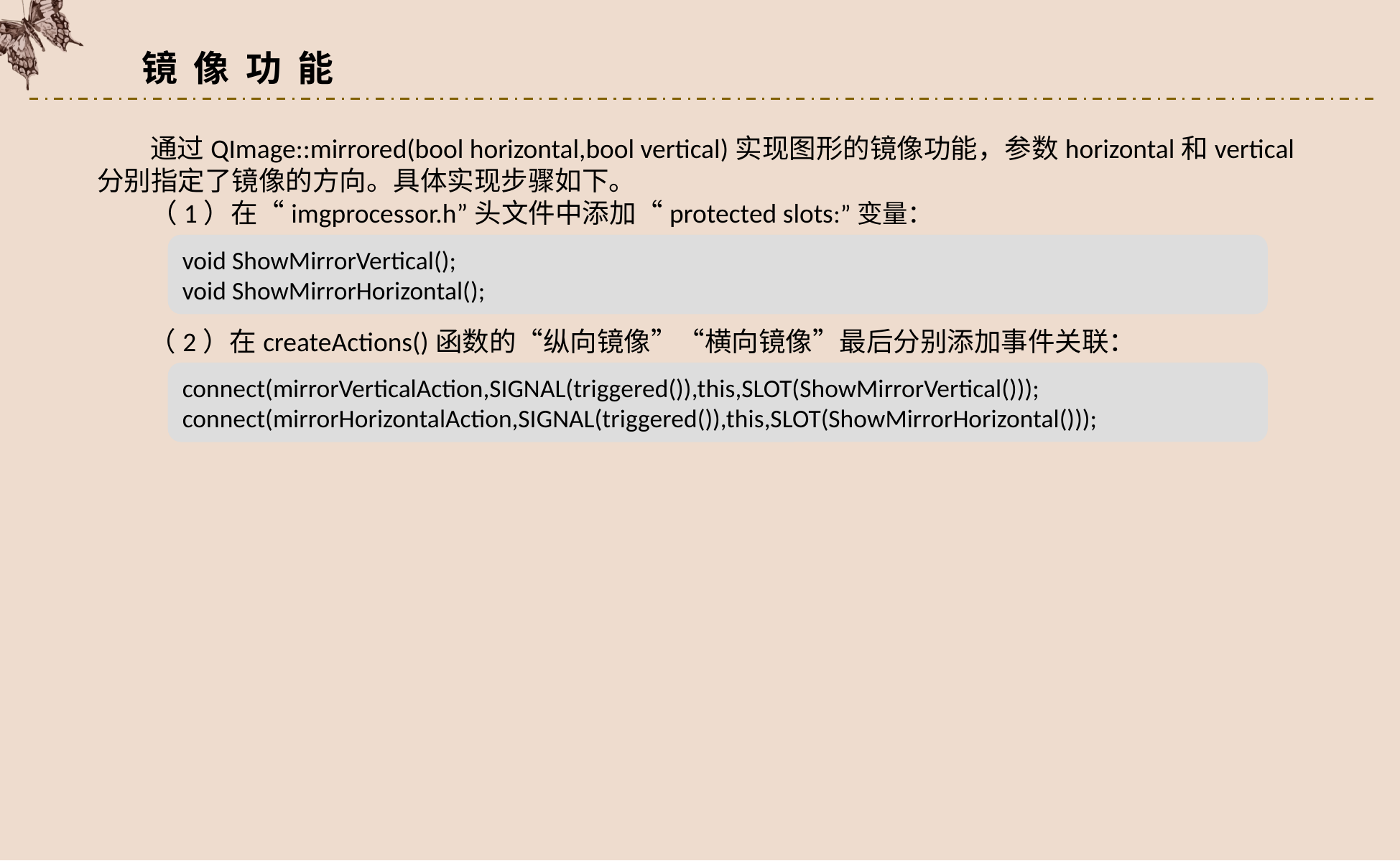

镜  像  功  能
通过QImage::mirrored(bool horizontal,bool vertical)实现图形的镜像功能，参数horizontal和vertical分别指定了镜像的方向。具体实现步骤如下。
（1）在“imgprocessor.h”头文件中添加“protected slots:”变量：
void ShowMirrorVertical();
void ShowMirrorHorizontal();
（2）在createActions()函数的“纵向镜像”“横向镜像”最后分别添加事件关联：
connect(mirrorVerticalAction,SIGNAL(triggered()),this,SLOT(ShowMirrorVertical()));
connect(mirrorHorizontalAction,SIGNAL(triggered()),this,SLOT(ShowMirrorHorizontal()));